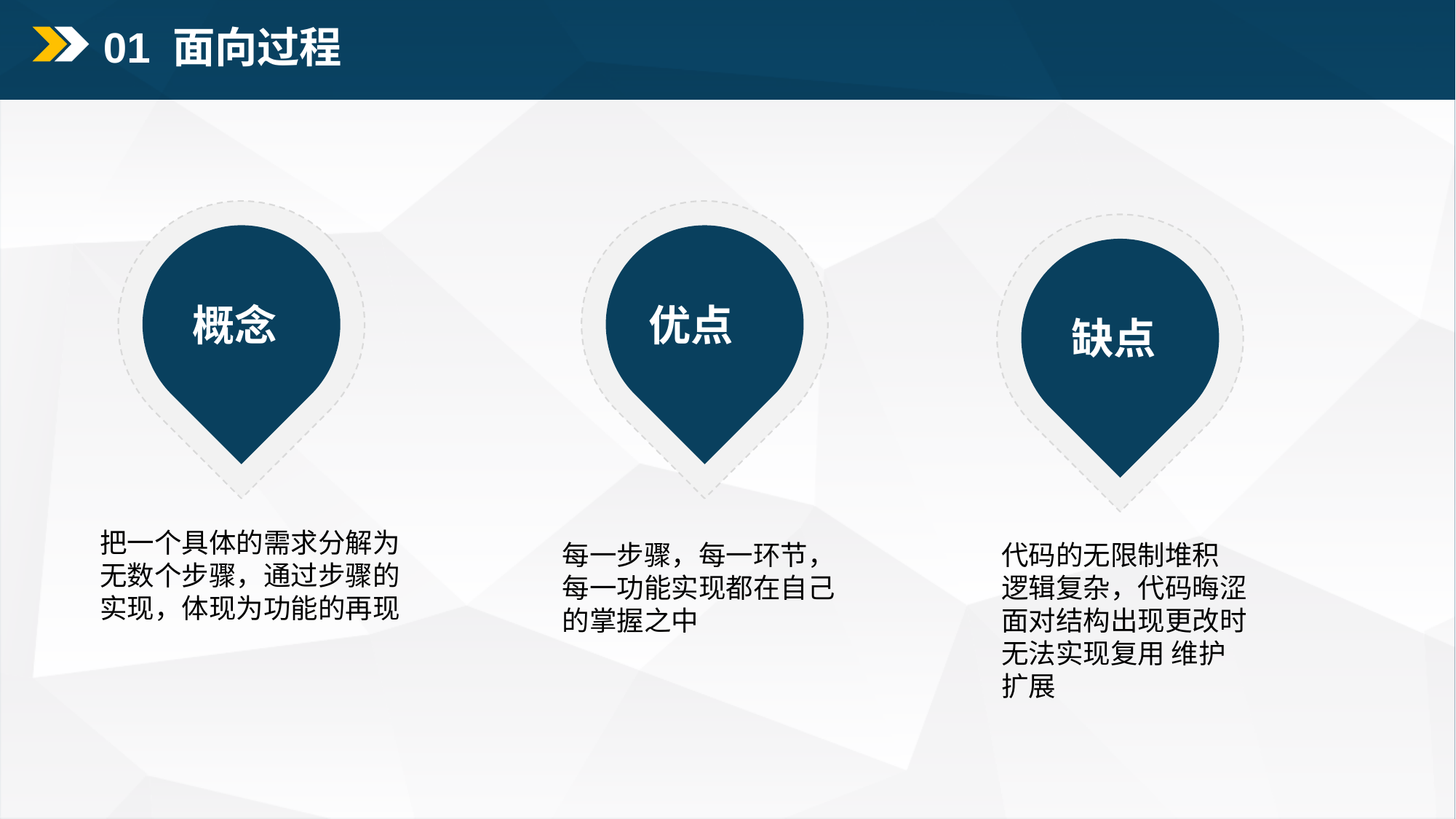

01 面向过程

优点
概念
缺点
把一个具体的需求分解为无数个步骤，通过步骤的实现，体现为功能的再现
每一步骤，每一环节，每一功能实现都在自己的掌握之中
代码的无限制堆积
逻辑复杂，代码晦涩
面对结构出现更改时
无法实现复用 维护 扩展